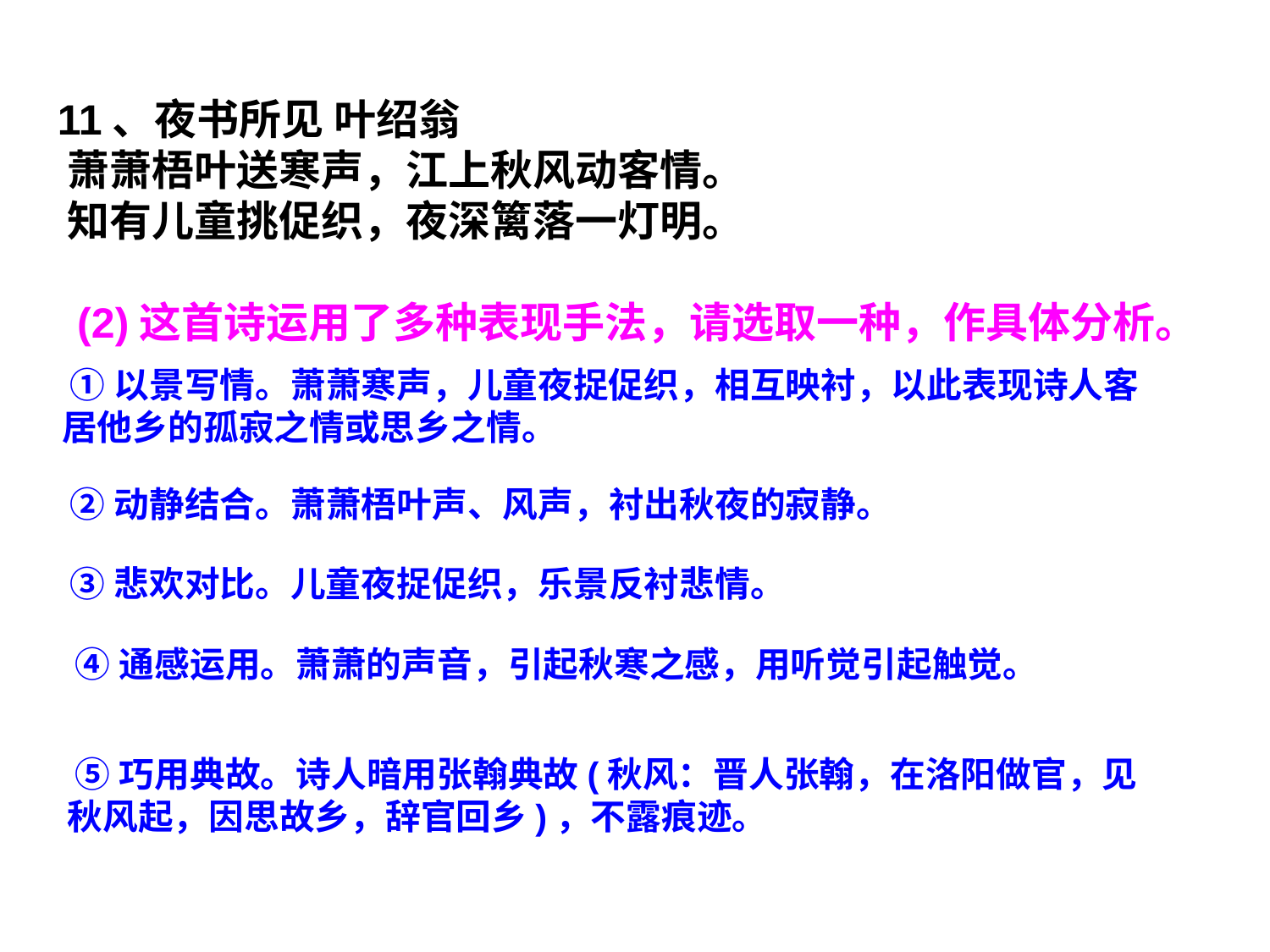

11、夜书所见 叶绍翁 
 萧萧梧叶送寒声，江上秋风动客情。 
 知有儿童挑促织，夜深篱落一灯明。 
 (2)这首诗运用了多种表现手法，请选取一种，作具体分析。
 ①以景写情。萧萧寒声，儿童夜捉促织，相互映衬，以此表现诗人客居他乡的孤寂之情或思乡之情。
 ②动静结合。萧萧梧叶声、风声，衬出秋夜的寂静。
 ③悲欢对比。儿童夜捉促织，乐景反衬悲情。
 ④通感运用。萧萧的声音，引起秋寒之感，用听觉引起触觉。
 ⑤巧用典故。诗人暗用张翰典故(秋风：晋人张翰，在洛阳做官，见秋风起，因思故乡，辞官回乡)，不露痕迹。